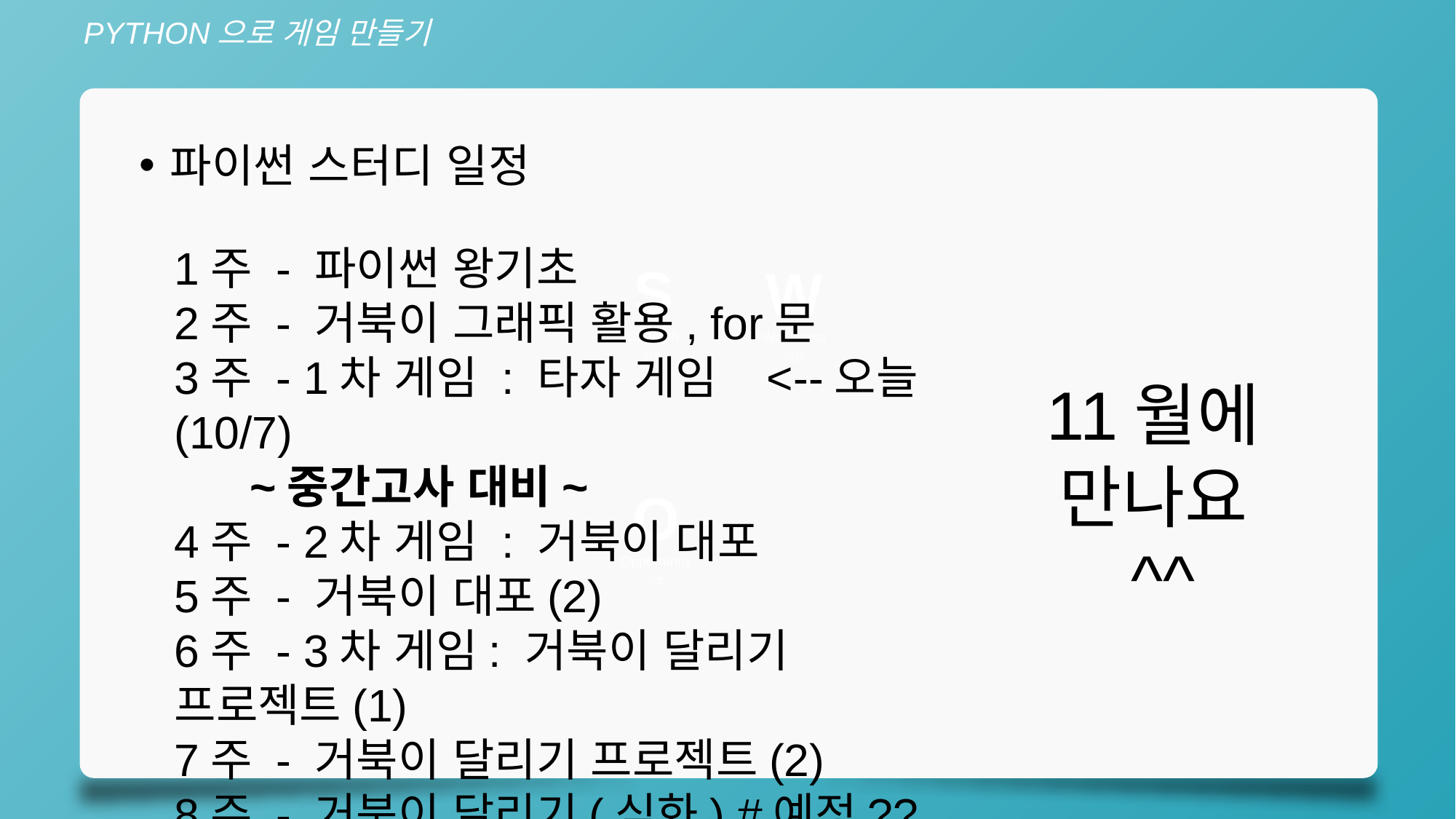

PYTHON으로 게임 만들기

파이썬 스터디 일정
1주 - 파이썬 왕기초
2주 - 거북이 그래픽 활용, for문
3주 - 1차 게임 : 타자 게임   <--오늘(10/7)
      ~중간고사 대비~
4주 - 2차 게임 : 거북이 대포
5주 - 거북이 대포(2)
6주 - 3차 게임: 거북이 달리기 프로젝트(1)
7주 - 거북이 달리기 프로젝트(2)
8주 - 거북이 달리기(심화) #예정??
S
Strength
강점
W
Weakness
약점
11월에
만나요
^^
O
Opportunity
기회